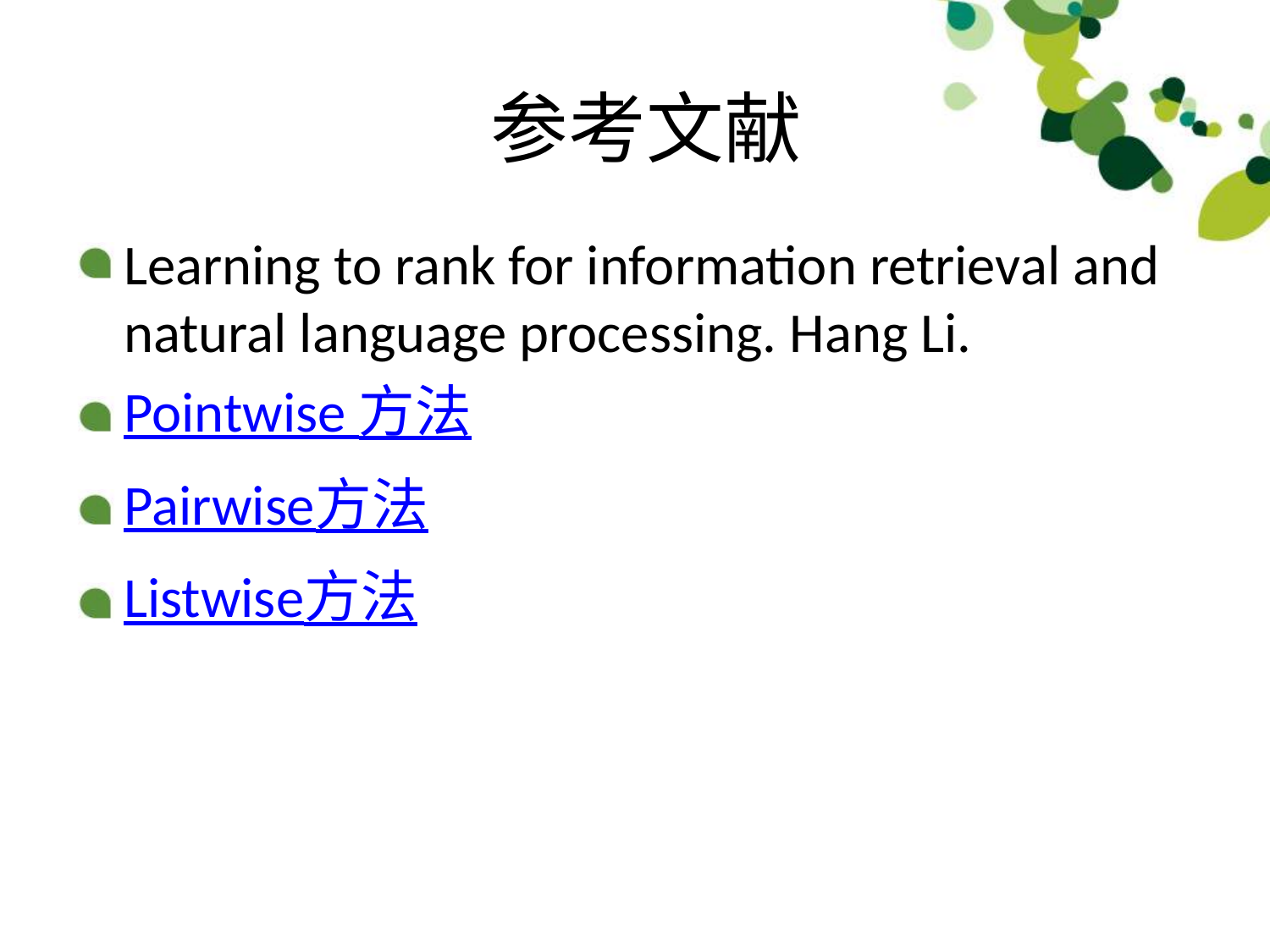

# 参考文献
Learning to rank for information retrieval and natural language processing. Hang Li.
Pointwise 方法
Pairwise方法
Listwise方法